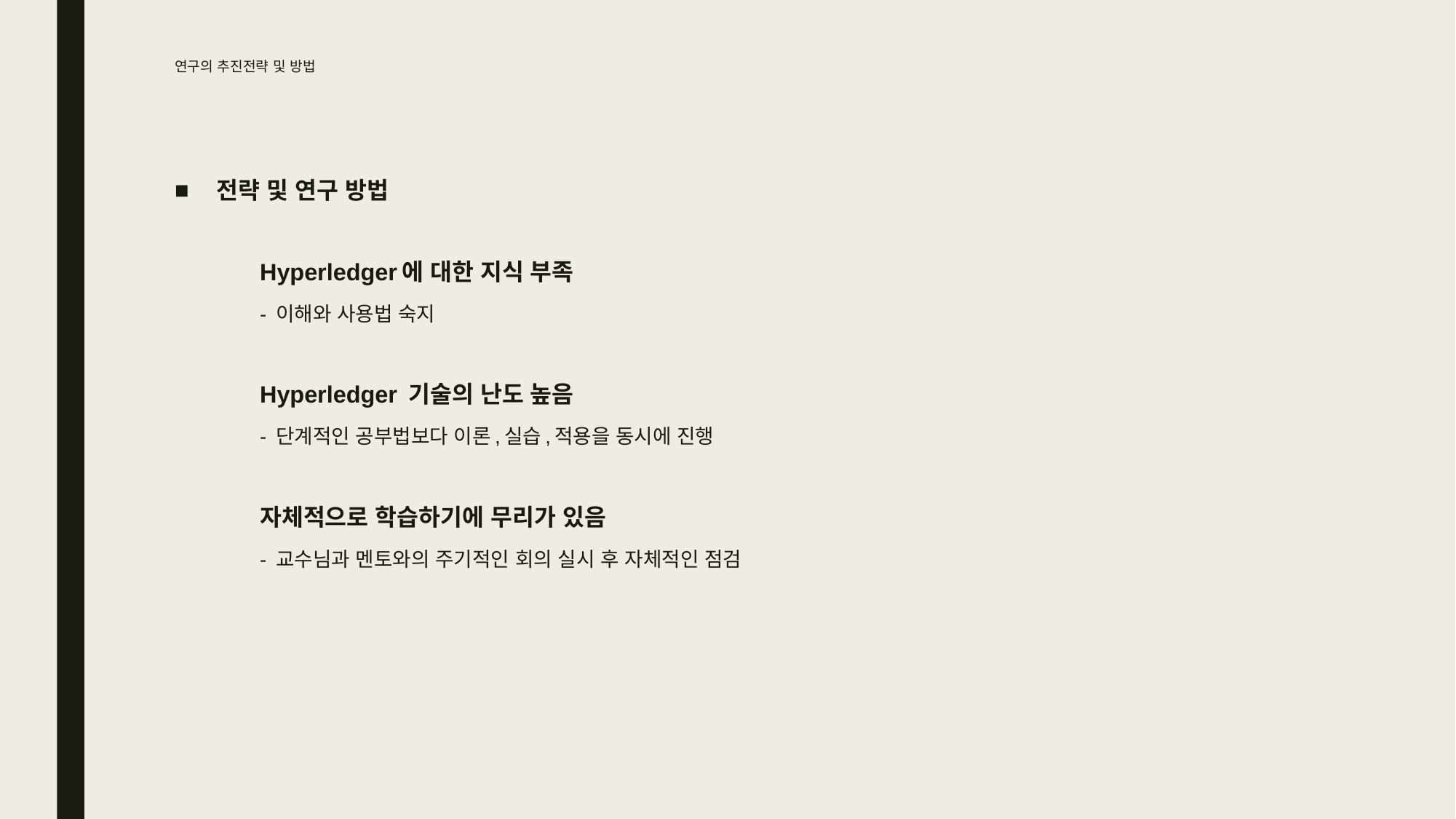

# 연구의 추진전략 및 방법
전략 및 연구 방법

	Hyperledger에 대한 지식 부족
	- 이해와 사용법 숙지

	Hyperledger 기술의 난도 높음
	- 단계적인 공부법보다 이론,실습,적용을 동시에 진행

	자체적으로 학습하기에 무리가 있음
	- 교수님과 멘토와의 주기적인 회의 실시 후 자체적인 점검